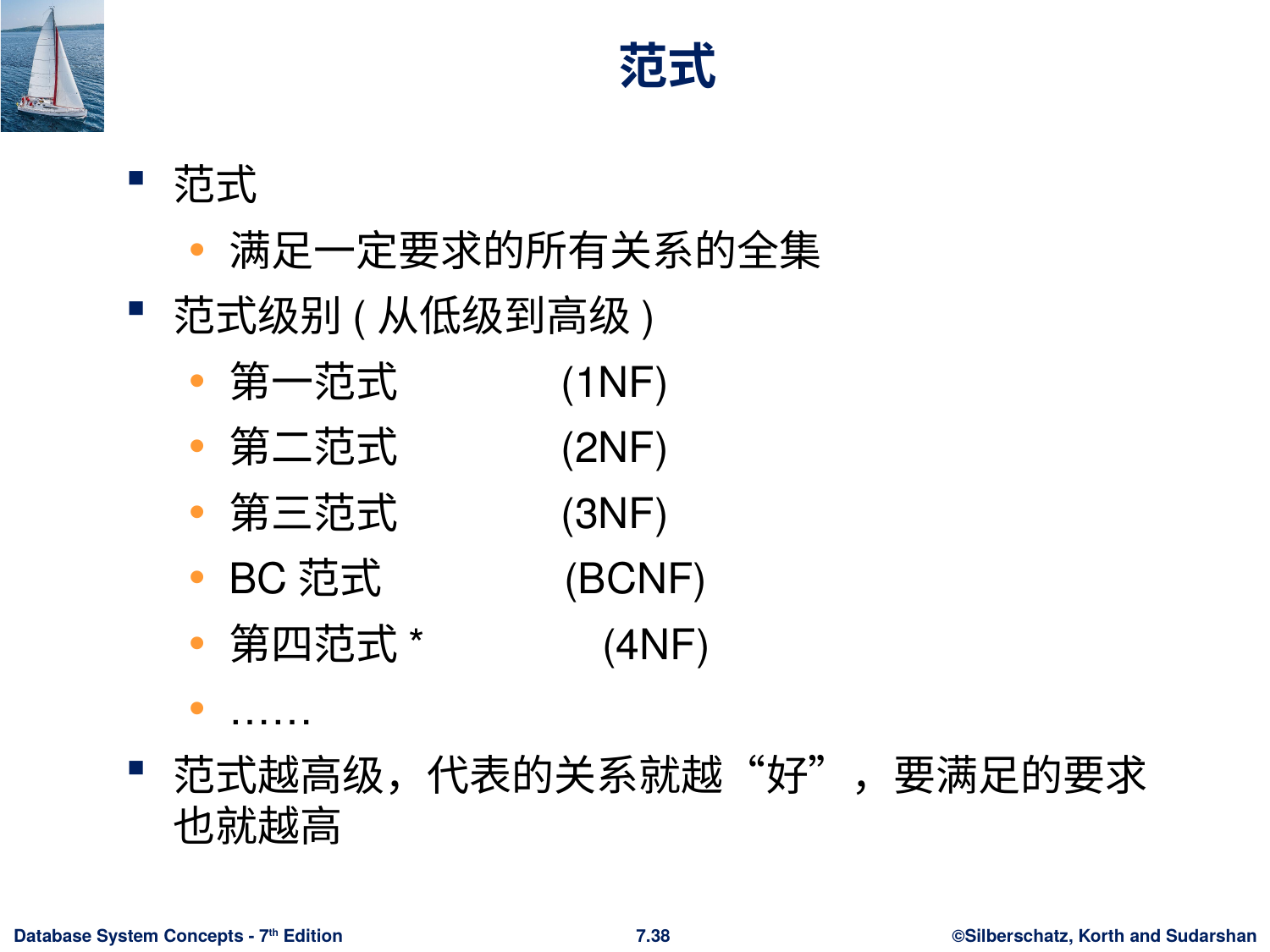

# 范式
范式
满足一定要求的所有关系的全集
范式级别(从低级到高级)
第一范式                (1NF)
第二范式                (2NF)
第三范式                (3NF)
BC范式                  (BCNF)
第四范式*               (4NF)
……
范式越高级，代表的关系就越“好”，要满足的要求也就越高